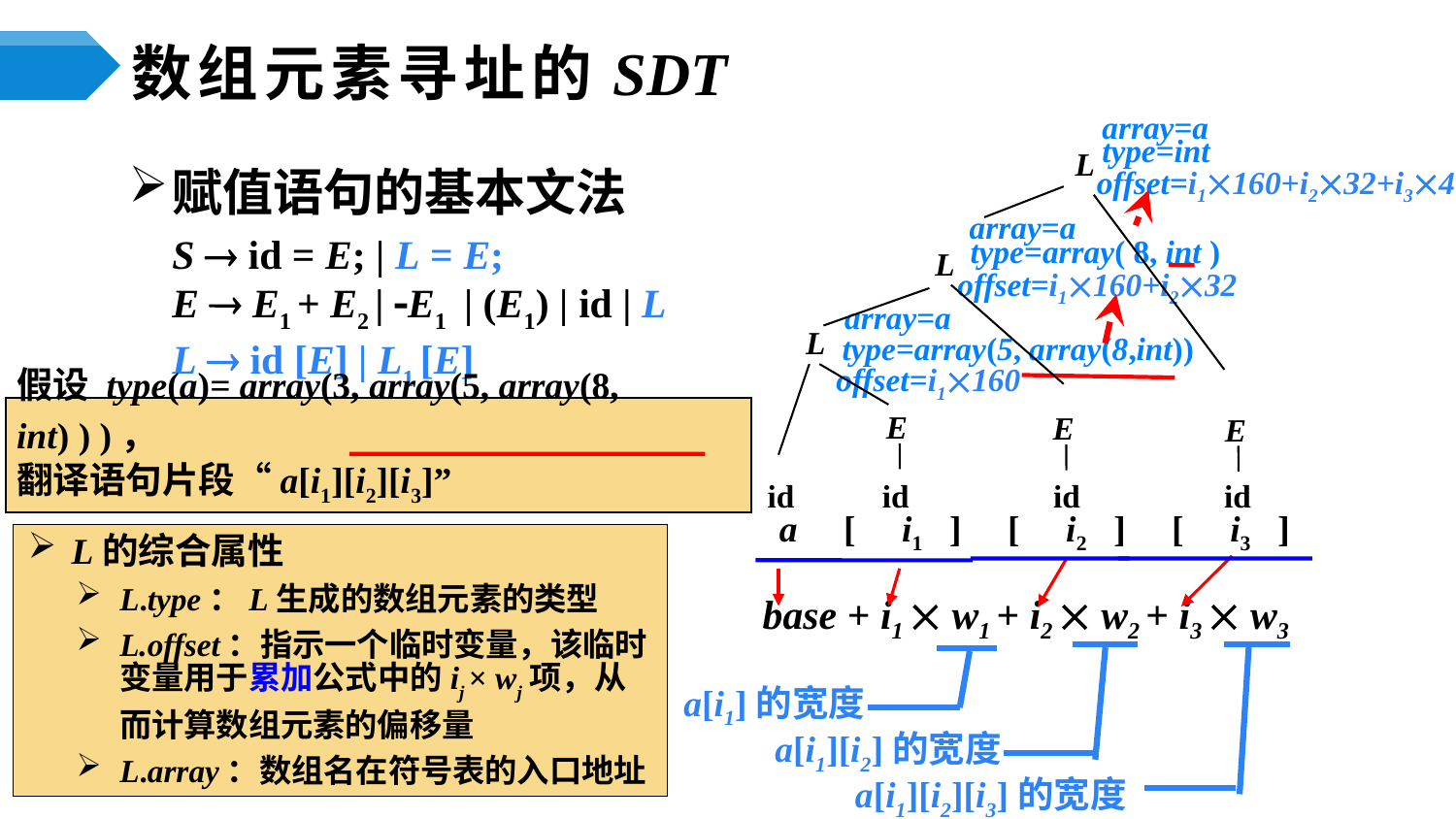

# 数组元素寻址的SDT
array=a
type=int
L

赋值语句的基本文法
	S → id = E; | L = E;
	E → E1 + E2 | −E1   | (E1) | id | L
	L → id [E] | L1 [E]
offset=i1×160+i2×32+i3×4
array=a
type=array( 8, int )
L

offset=i1×160+i2×32

array=a
type=array(5, array(8,int))
L

offset=i1×160

假设 type(a)= array(3, array(5, array(8, int) ) )，
翻译语句片段“a[i1][i2][i3]”
E
E
E

id           id                  id                  id
a     [     i1     ]     [     i2     ]     [     i3     ]
L的综合属性
L.type：L生成的数组元素的类型
L.offset：指示一个临时变量，该临时变量用于累加公式中的ij × wj项，从而计算数组元素的偏移量
L.array：数组名在符号表的入口地址

base + i1 × w1 + i2 × w2 + i3 × w3
a[i1][i2]的宽度
a[i1][i2][i3]的宽度
a[i1]的宽度